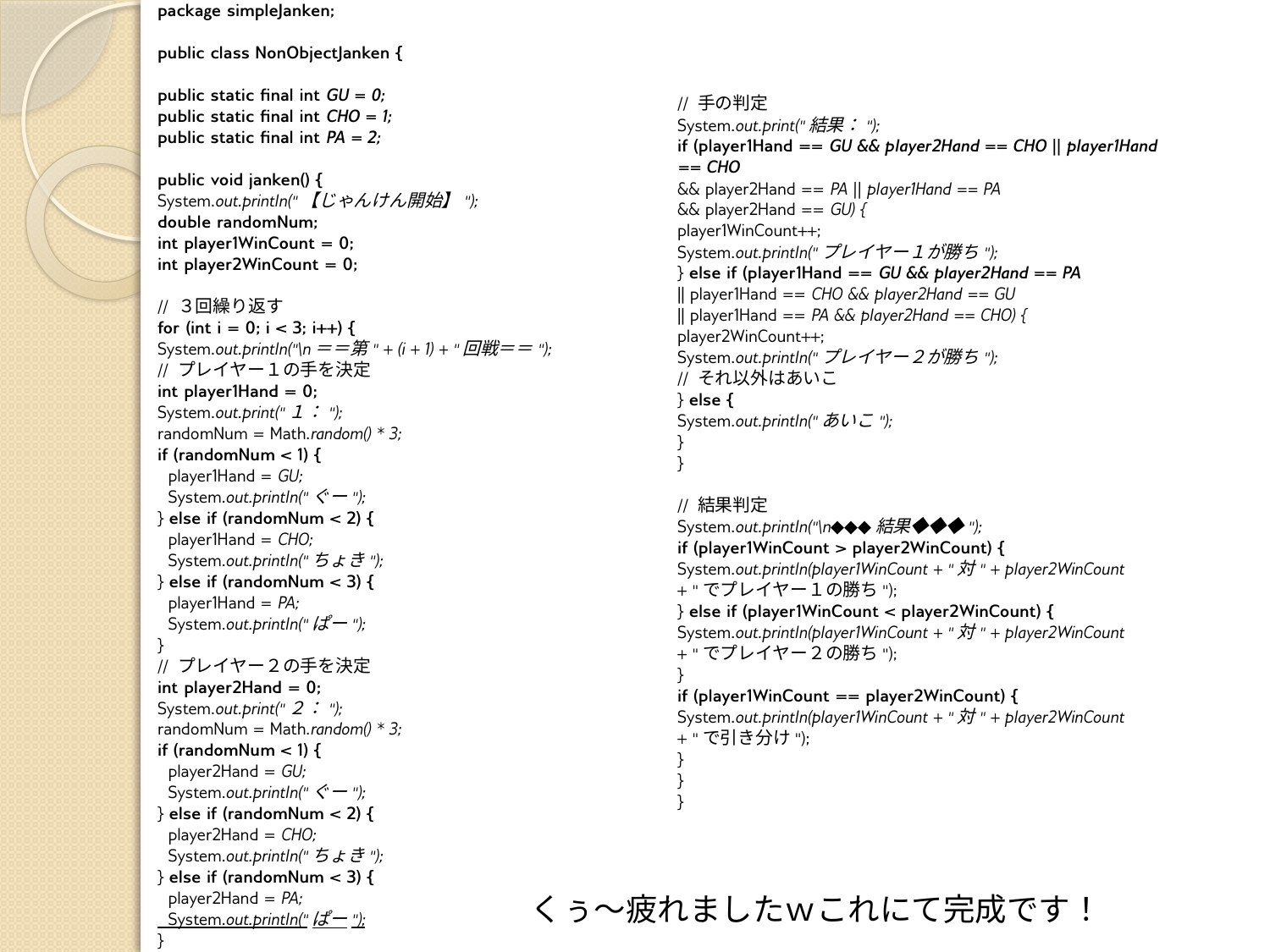

package simpleJanken;

public class NonObjectJanken {

public static final int GU = 0;
public static final int CHO = 1;
public static final int PA = 2;

public void janken() {
System.out.println("【じゃんけん開始】");
double randomNum;
int player1WinCount = 0;
int player2WinCount = 0;

// ３回繰り返す
for (int i = 0; i < 3; i++) {
System.out.println("\n＝＝第" + (i + 1) + "回戦＝＝");
// プレイヤー１の手を決定
int player1Hand = 0;
System.out.print("１：");
randomNum = Math.random() * 3;
if (randomNum < 1) {
  player1Hand = GU;
  System.out.println("ぐー");
} else if (randomNum < 2) {
  player1Hand = CHO;
  System.out.println("ちょき");
} else if (randomNum < 3) {
  player1Hand = PA;
  System.out.println("ぱー");
}
// プレイヤー２の手を決定
int player2Hand = 0;
System.out.print("２：");
randomNum = Math.random() * 3;
if (randomNum < 1) {
  player2Hand = GU;
  System.out.println("ぐー");
} else if (randomNum < 2) {
  player2Hand = CHO;
  System.out.println("ちょき");
} else if (randomNum < 3) {
  player2Hand = PA;
  System.out.println("ぱー");
}
// 手の判定
System.out.print("結果：");
if (player1Hand == GU && player2Hand == CHO || player1Hand == CHO
&& player2Hand == PA || player1Hand == PA
&& player2Hand == GU) {
player1WinCount++;
System.out.println("プレイヤー１が勝ち");
} else if (player1Hand == GU && player2Hand == PA
|| player1Hand == CHO && player2Hand == GU
|| player1Hand == PA && player2Hand == CHO) {
player2WinCount++;
System.out.println("プレイヤー２が勝ち");
// それ以外はあいこ
} else {
System.out.println("あいこ");
}
}

// 結果判定
System.out.println("\n◆◆◆結果◆◆◆");
if (player1WinCount > player2WinCount) {
System.out.println(player1WinCount + "対" + player2WinCount
+ "でプレイヤー１の勝ち");
} else if (player1WinCount < player2WinCount) {
System.out.println(player1WinCount + "対" + player2WinCount
+ "でプレイヤー２の勝ち");
}
if (player1WinCount == player2WinCount) {
System.out.println(player1WinCount + "対" + player2WinCount
+ "で引き分け");
}
}
}

くぅ～疲れましたｗこれにて完成です！